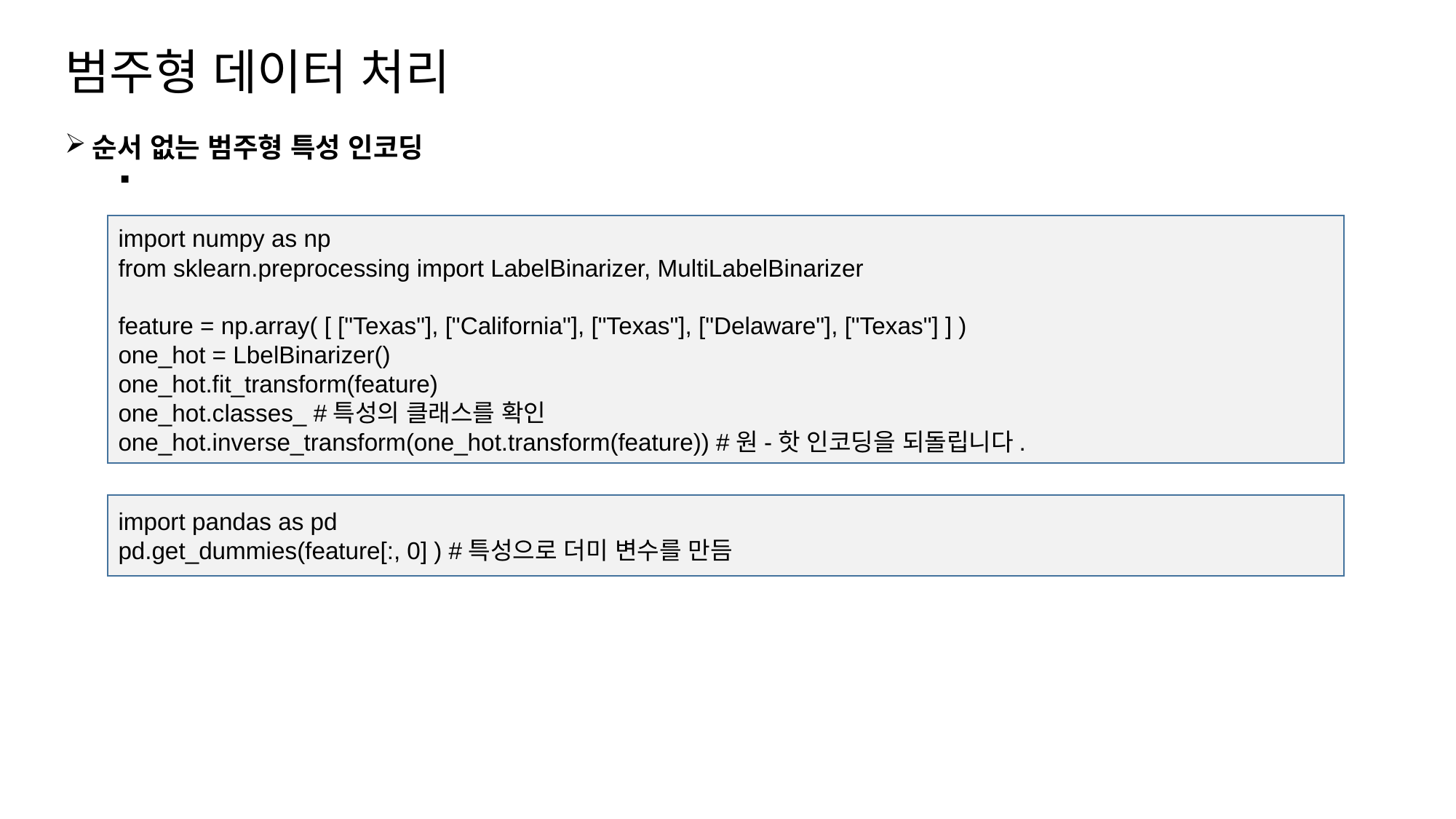

# 범주형 데이터 처리
순서 없는 범주형 특성 인코딩

import numpy as np
from sklearn.preprocessing import LabelBinarizer, MultiLabelBinarizer

feature = np.array( [ ["Texas"], ["California"], ["Texas"], ["Delaware"], ["Texas"] ] )
one_hot = LbelBinarizer()
one_hot.fit_transform(feature)
one_hot.classes_ #특성의 클래스를 확인
one_hot.inverse_transform(one_hot.transform(feature)) #원-핫 인코딩을 되돌립니다.
import pandas as pd
pd.get_dummies(feature[:, 0] ) #특성으로 더미 변수를 만듬